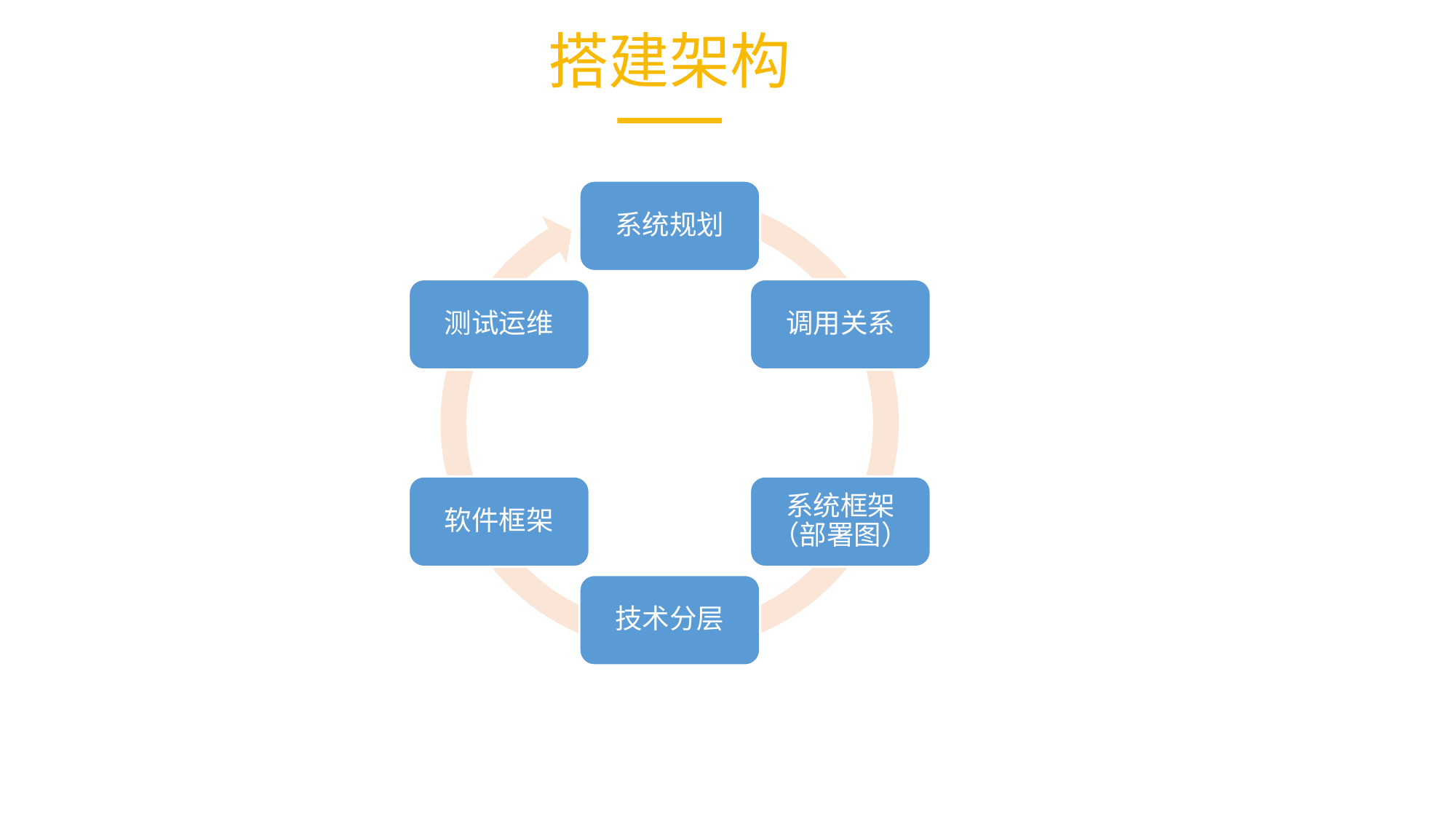

搭建架构

系统规划
测试运维
调用关系
软件框架
系统框架（部署图）
技术分层